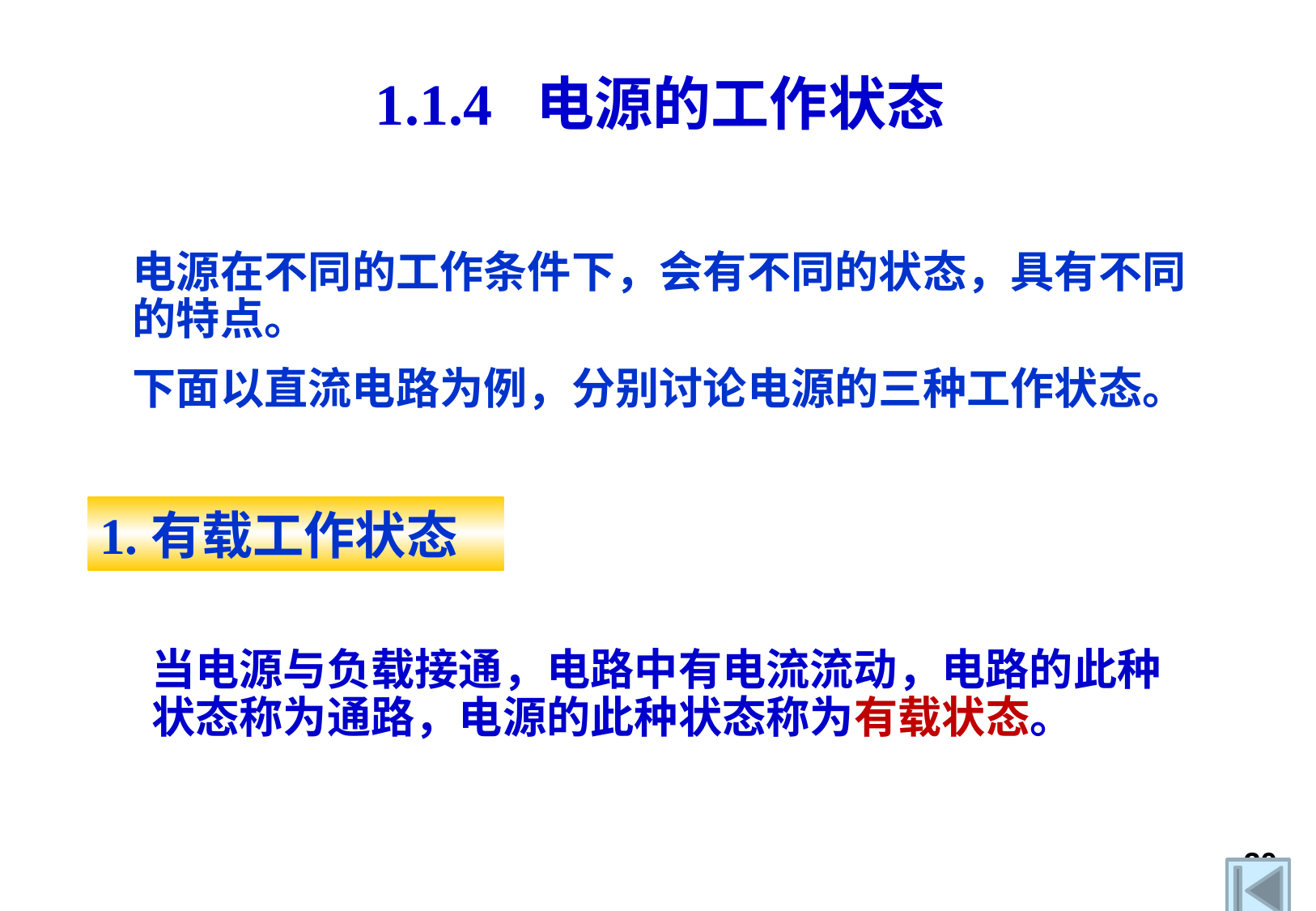

1.1.4  电源的工作状态
电源在不同的工作条件下，会有不同的状态，具有不同的特点。
下面以直流电路为例，分别讨论电源的三种工作状态。
1.有载工作状态
当电源与负载接通，电路中有电流流动，电路的此种状态称为通路，电源的此种状态称为有载状态。